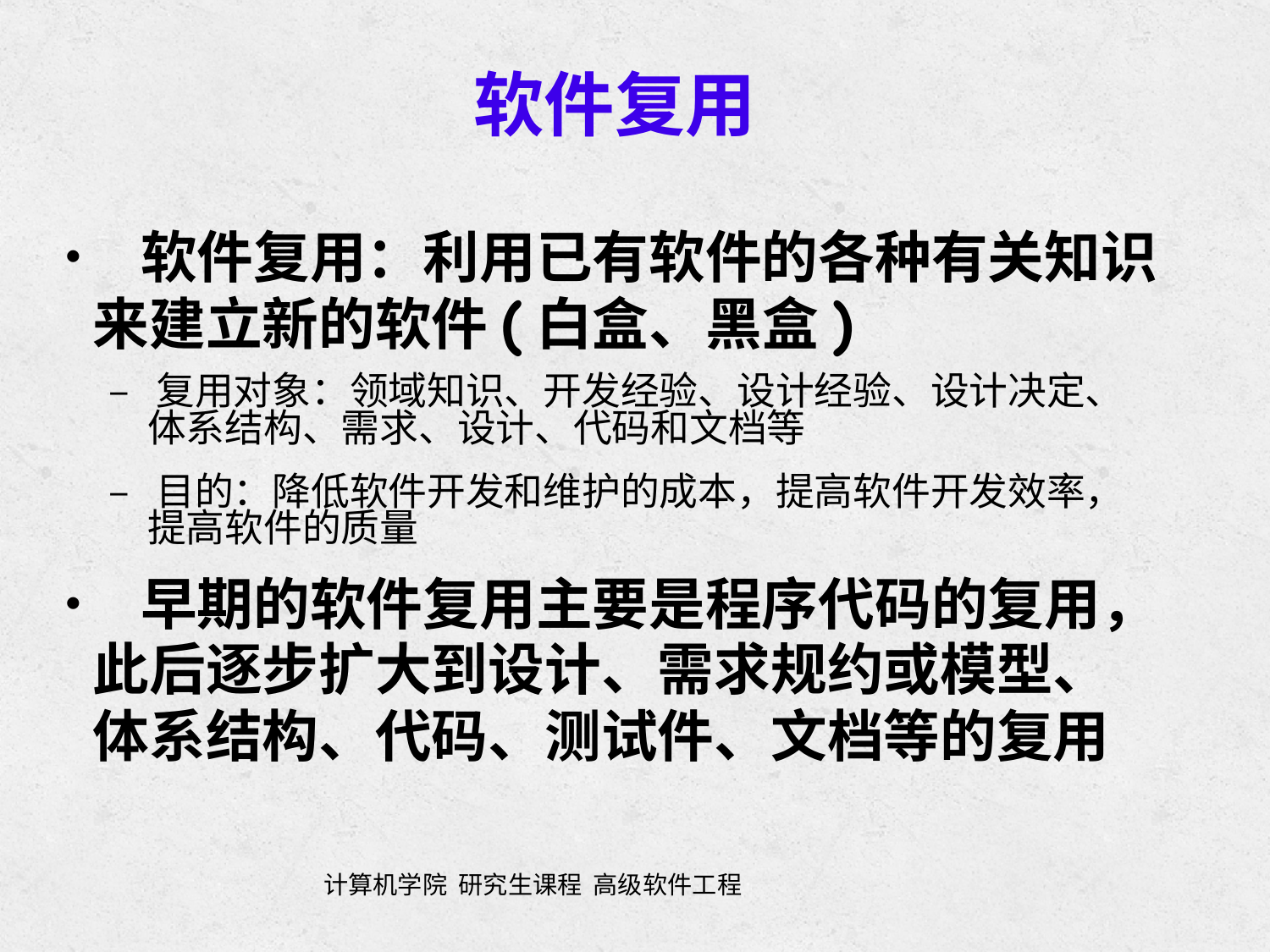

软件复用

•  软件复用：利用已有软件的各种有关知识
	来建立新的软件(白盒、黑盒)
		–  复用对象：领域知识、开发经验、设计经验、设计决定、
			体系结构、需求、设计、代码和文档等
		–  目的：降低软件开发和维护的成本，提高软件开发效率，
			提高软件的质量
•  早期的软件复用主要是程序代码的复用，
	此后逐步扩大到设计、需求规约或模型、
	体系结构、代码、测试件、文档等的复用
计算机学院  研究生课程  高级软件工程